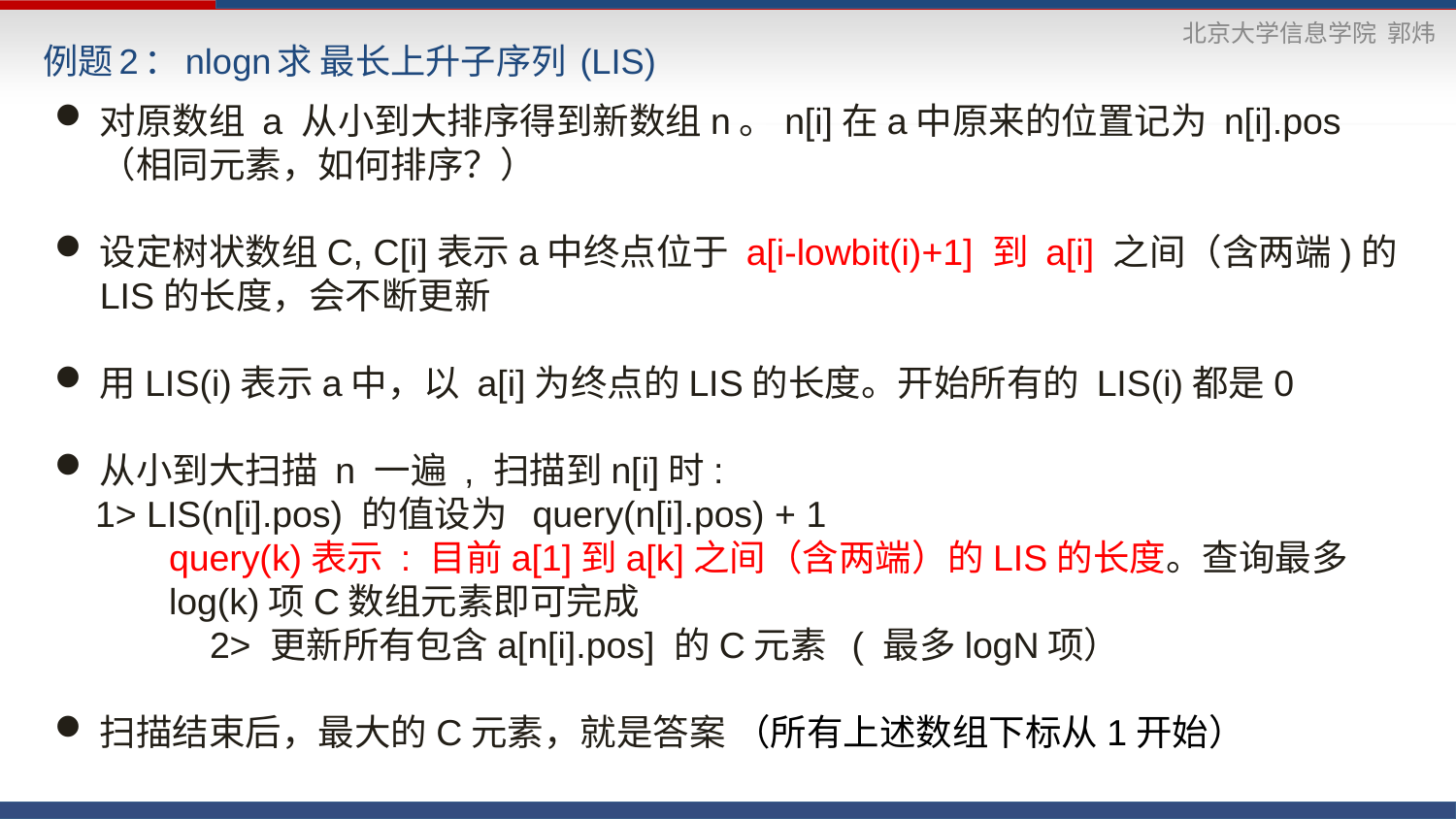

# 例题2：nlogn求 最长上升子序列 (LIS)
对原数组 a 从小到大排序得到新数组n。n[i]在a中原来的位置记为 n[i].pos（相同元素，如何排序？）

设定树状数组C, C[i]表示a中终点位于 a[i-lowbit(i)+1] 到 a[i] 之间（含两端)的LIS的长度，会不断更新

用LIS(i)表示a中，以 a[i]为终点的LIS的长度。开始所有的 LIS(i)都是0

从小到大扫描 n 一遍 , 扫描到n[i]时:
    1> LIS(n[i].pos) 的值设为  query(n[i].pos) + 1
query(k)表示 : 目前a[1]到a[k]之间（含两端）的LIS的长度。查询最多log(k)项C数组元素即可完成
    2> 更新所有包含a[n[i].pos] 的C元素  ( 最多logN项）

扫描结束后，最大的C元素，就是答案 （所有上述数组下标从1开始）